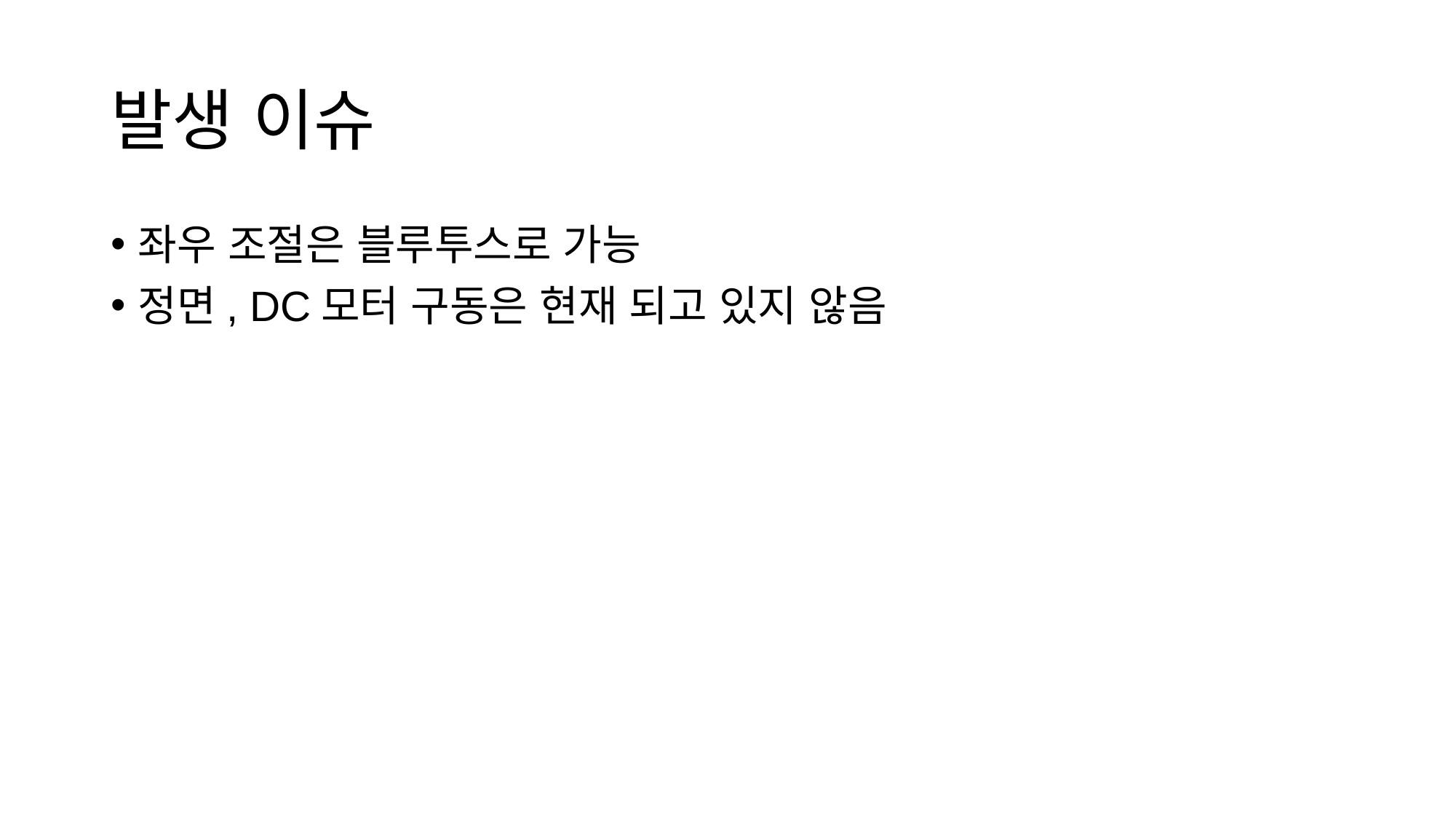

# 발생 이슈
좌우 조절은 블루투스로 가능
정면, DC모터 구동은 현재 되고 있지 않음